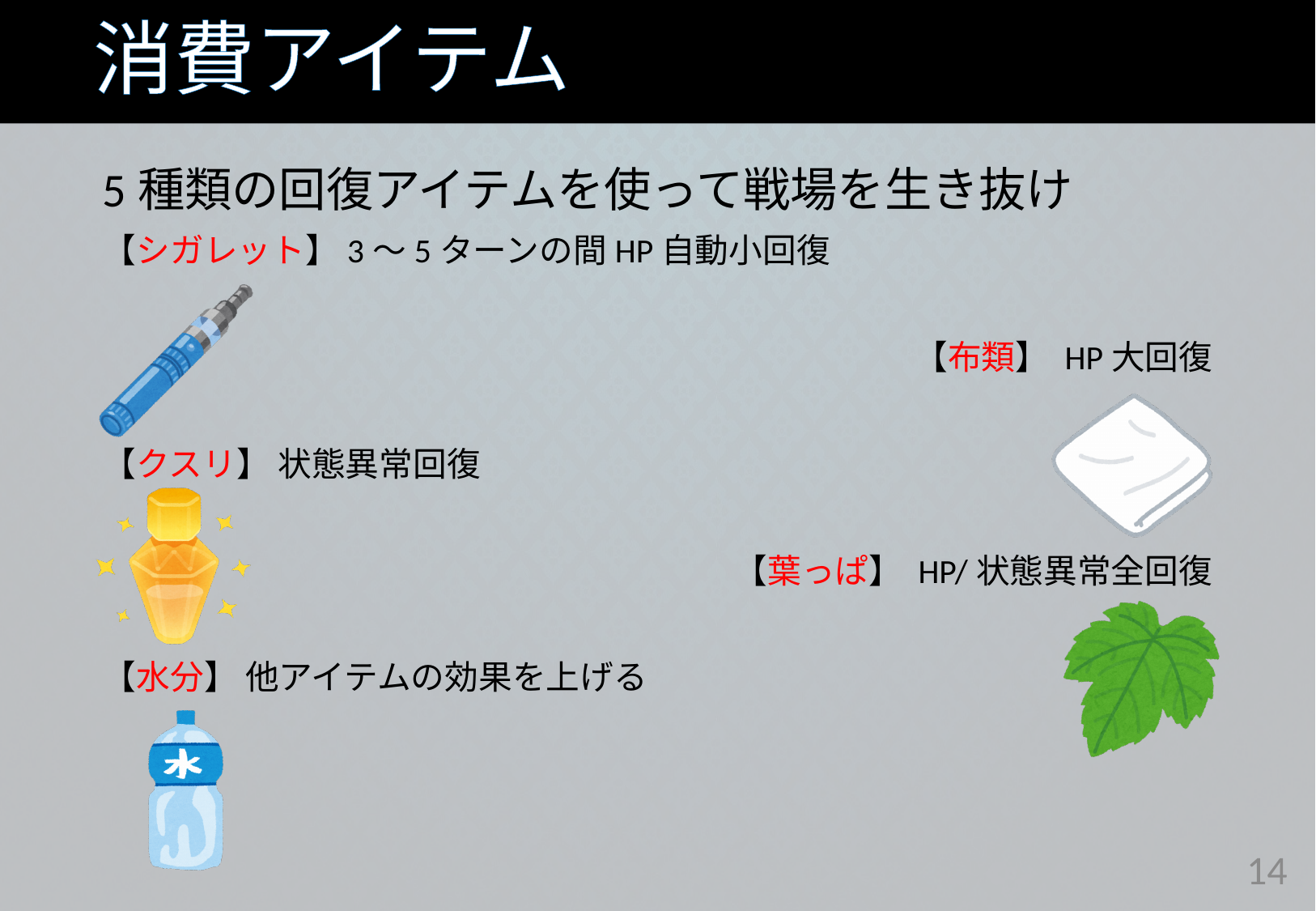

# 消費アイテム
5種類の回復アイテムを使って戦場を生き抜け
【シガレット】3～5ターンの間HP自動小回復

【布類】 HP大回復

【クスリ】 状態異常回復

【葉っぱ】 HP/状態異常全回復

【水分】 他アイテムの効果を上げる

14